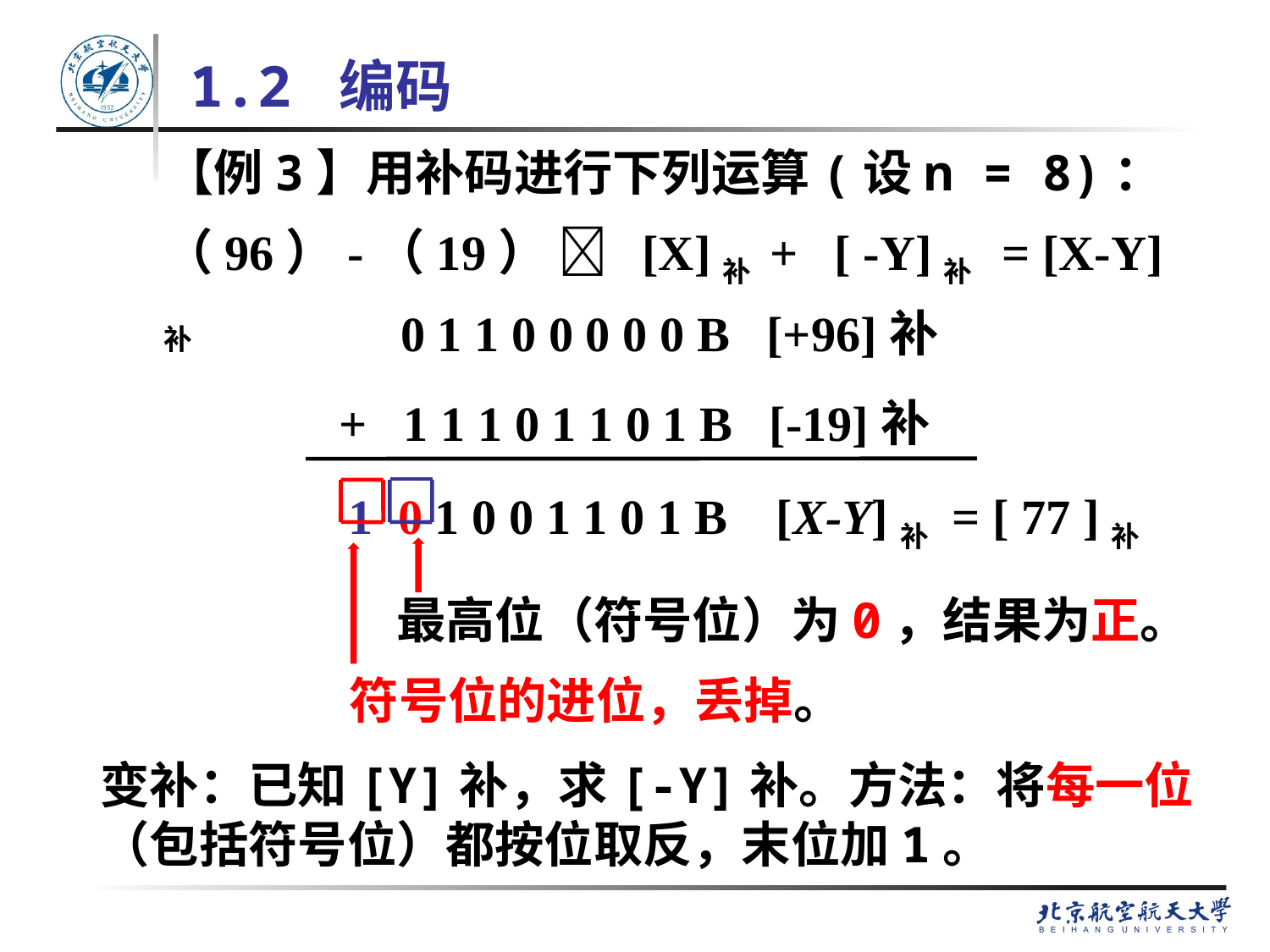

# 1.2 编码
【例3】用补码进行下列运算(设n = 8)：
（96）-（19） →  [X]补 +   [ -Y]补  = [X-Y]补

                              0 1 1 0 0 0 0 0 B   [+96]补
                    +   1 1 1 0 1 1 0 1 B   [-19]补
                     1  0 1 0 0 1 1 0 1 B    [X-Y]补 = [ 77 ]补

最高位（符号位）为0，结果为正。
符号位的进位，丢掉。
变补：已知[Y]补，求[-Y]补。方法：将每一位（包括符号位）都按位取反，末位加1。
31